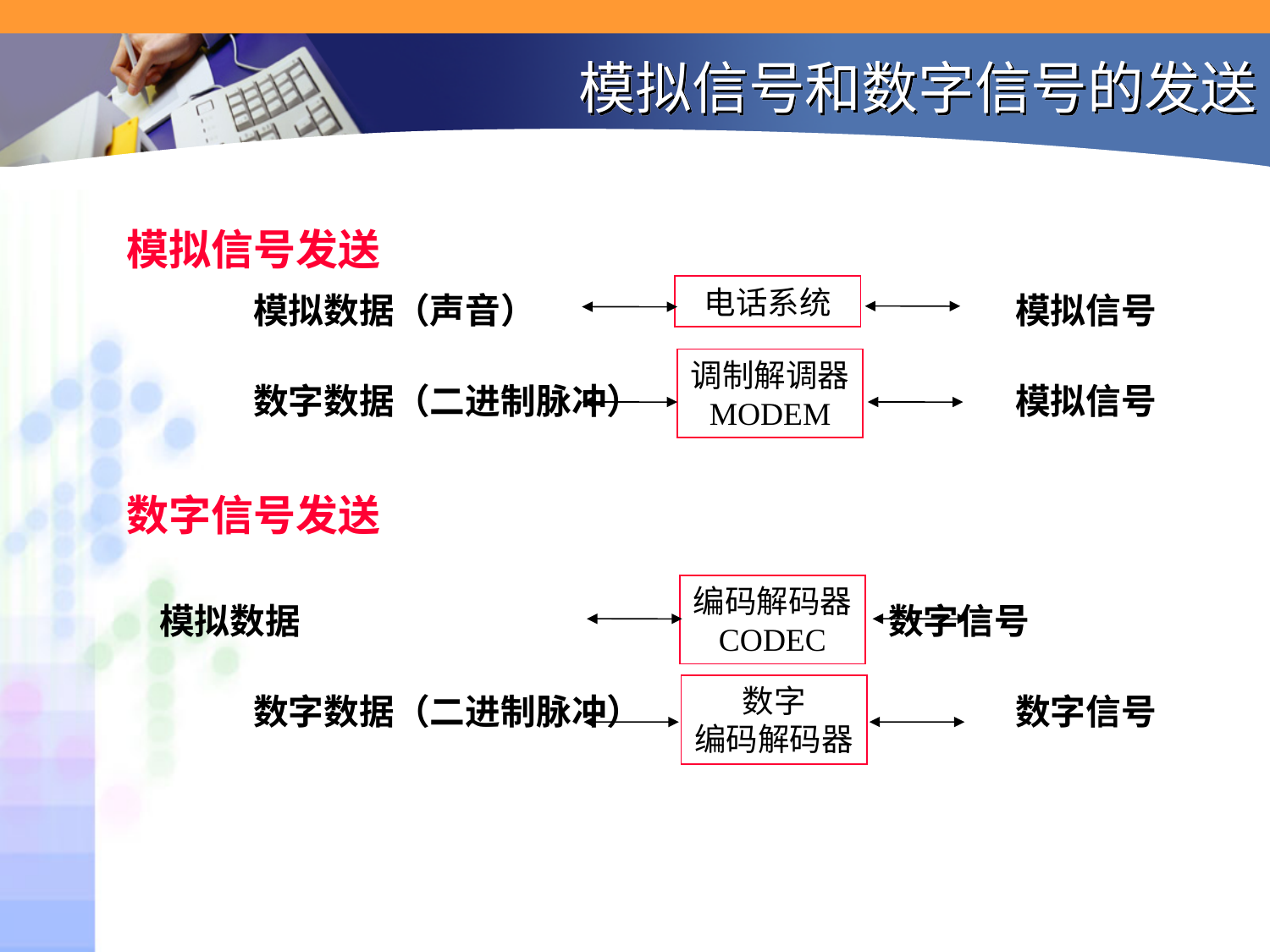

# 模拟信号和数字信号的发送
	模拟信号发送
		模拟数据（声音）				模拟信号

		数字数据（二进制脉冲）			模拟信号

	数字信号发送

        模拟数据					数字信号

		数字数据（二进制脉冲）			数字信号

电话系统

调制解调器
MODEM

编码解码器
CODEC

数字
编码解码器